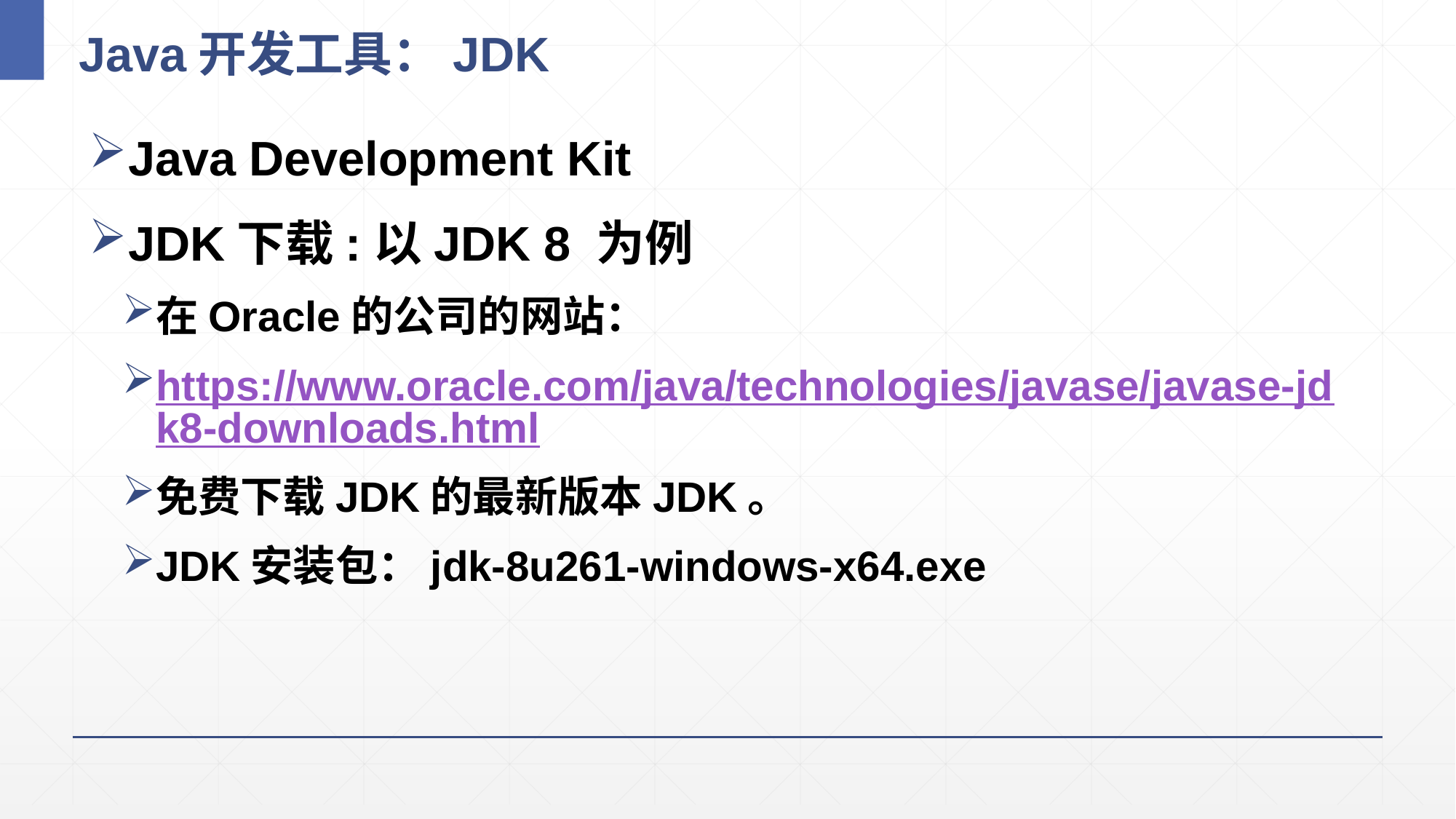

# Java开发工具：JDK
Java Development Kit
JDK下载:以JDK 8 为例
在Oracle的公司的网站：
https://www.oracle.com/java/technologies/javase/javase-jdk8-downloads.html
免费下载JDK的最新版本JDK。
JDK安装包：jdk-8u261-windows-x64.exe